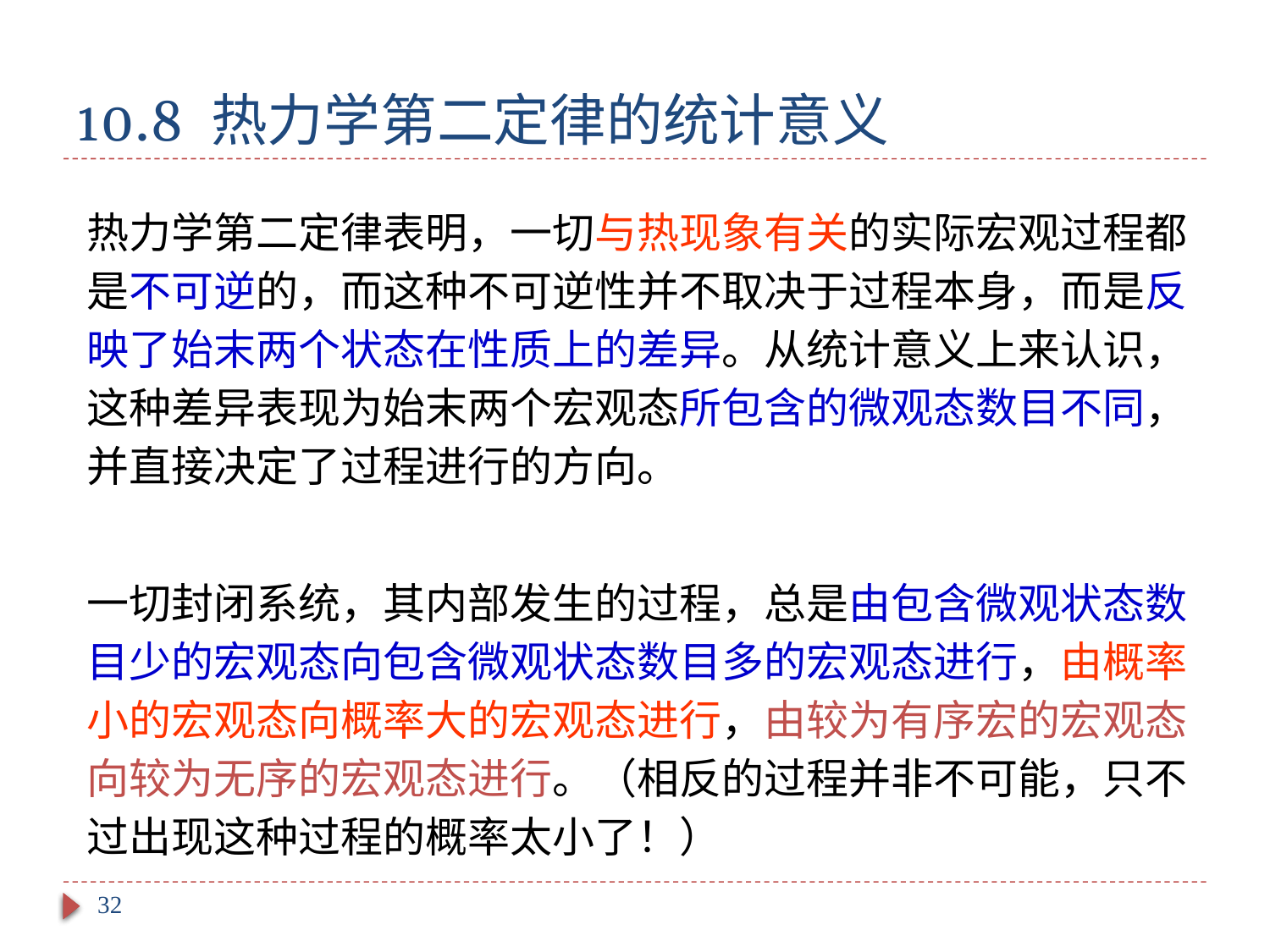

# 10.8 热力学第二定律的统计意义
热力学第二定律表明，一切与热现象有关的实际宏观过程都是不可逆的，而这种不可逆性并不取决于过程本身，而是反映了始末两个状态在性质上的差异。从统计意义上来认识，这种差异表现为始末两个宏观态所包含的微观态数目不同，并直接决定了过程进行的方向。
一切封闭系统，其内部发生的过程，总是由包含微观状态数目少的宏观态向包含微观状态数目多的宏观态进行，由概率小的宏观态向概率大的宏观态进行，由较为有序宏的宏观态向较为无序的宏观态进行。（相反的过程并非不可能，只不过出现这种过程的概率太小了！）
32